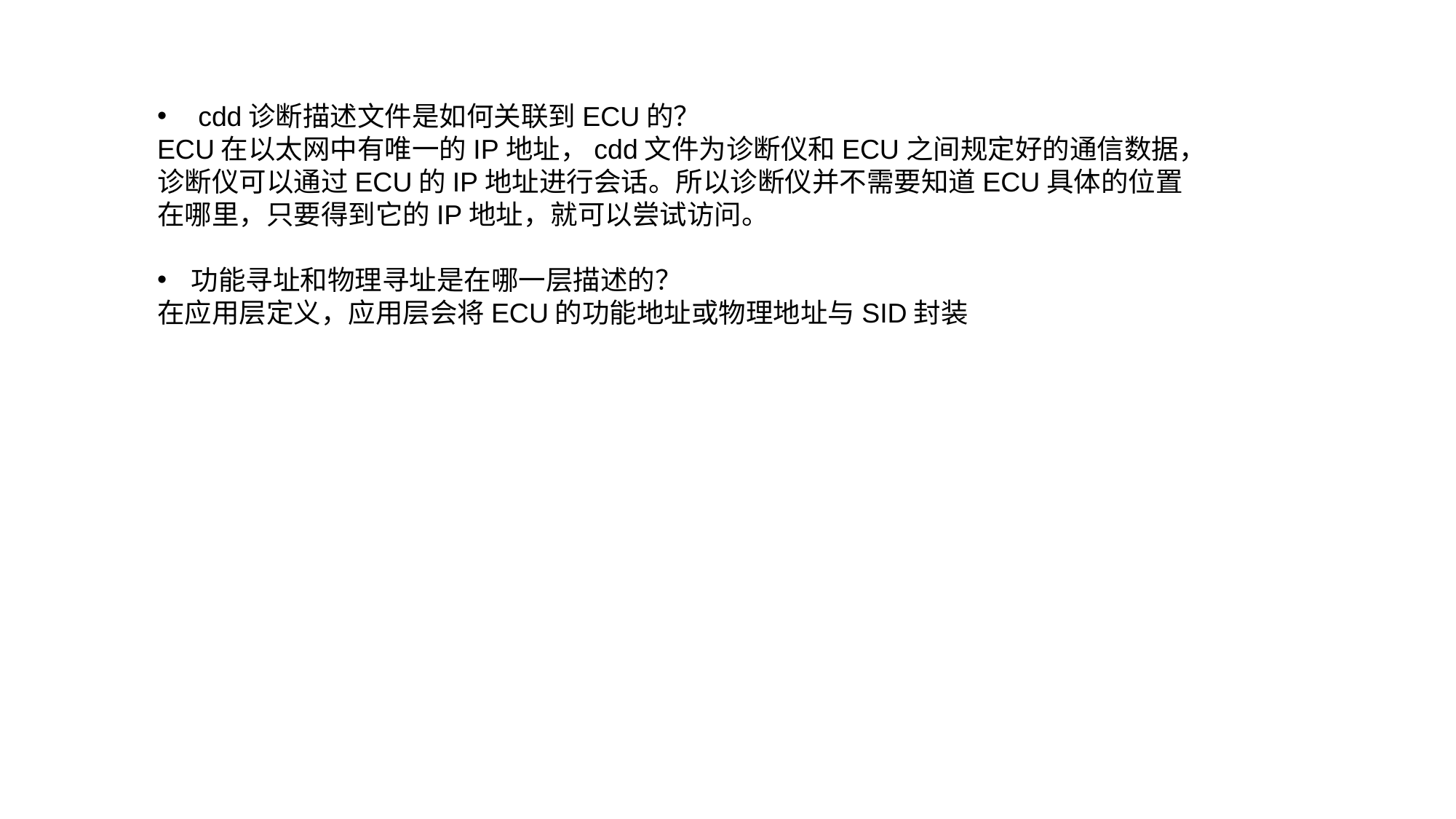

cdd诊断描述文件是如何关联到ECU的？
ECU在以太网中有唯一的IP地址，cdd文件为诊断仪和ECU之间规定好的通信数据，诊断仪可以通过ECU的IP地址进行会话。所以诊断仪并不需要知道ECU具体的位置在哪里，只要得到它的IP地址，就可以尝试访问。

功能寻址和物理寻址是在哪一层描述的？
在应用层定义，应用层会将ECU的功能地址或物理地址与SID封装